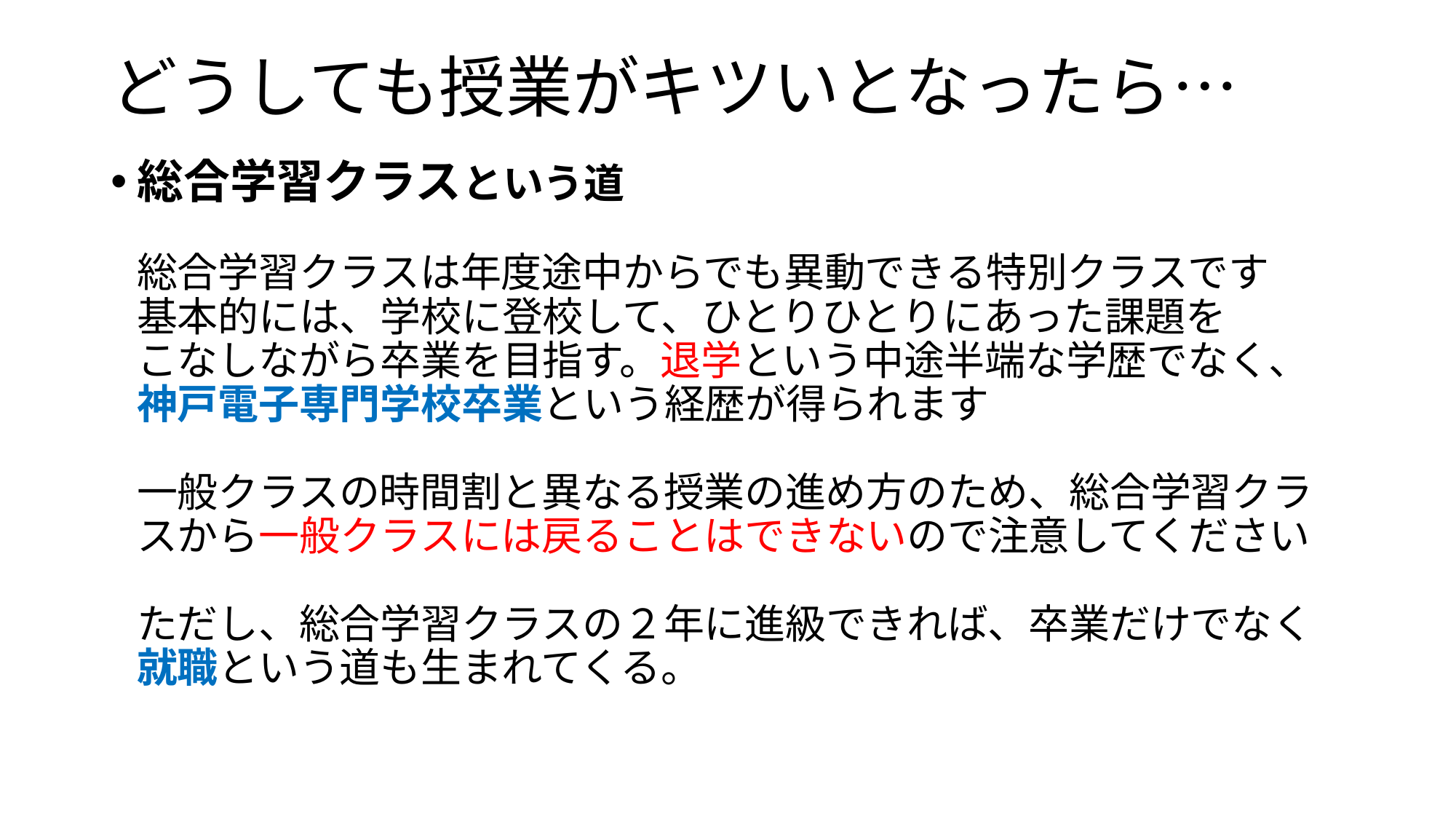

# どうしても授業がキツいとなったら…
総合学習クラスという道
総合学習クラスは年度途中からでも異動できる特別クラスです
基本的には、学校に登校して、ひとりひとりにあった課題を
こなしながら卒業を目指す。退学という中途半端な学歴でなく、
神戸電子専門学校卒業という経歴が得られます
一般クラスの時間割と異なる授業の進め方のため、総合学習クラスから一般クラスには戻ることはできないので注意してください
ただし、総合学習クラスの２年に進級できれば、卒業だけでなく
就職という道も生まれてくる。